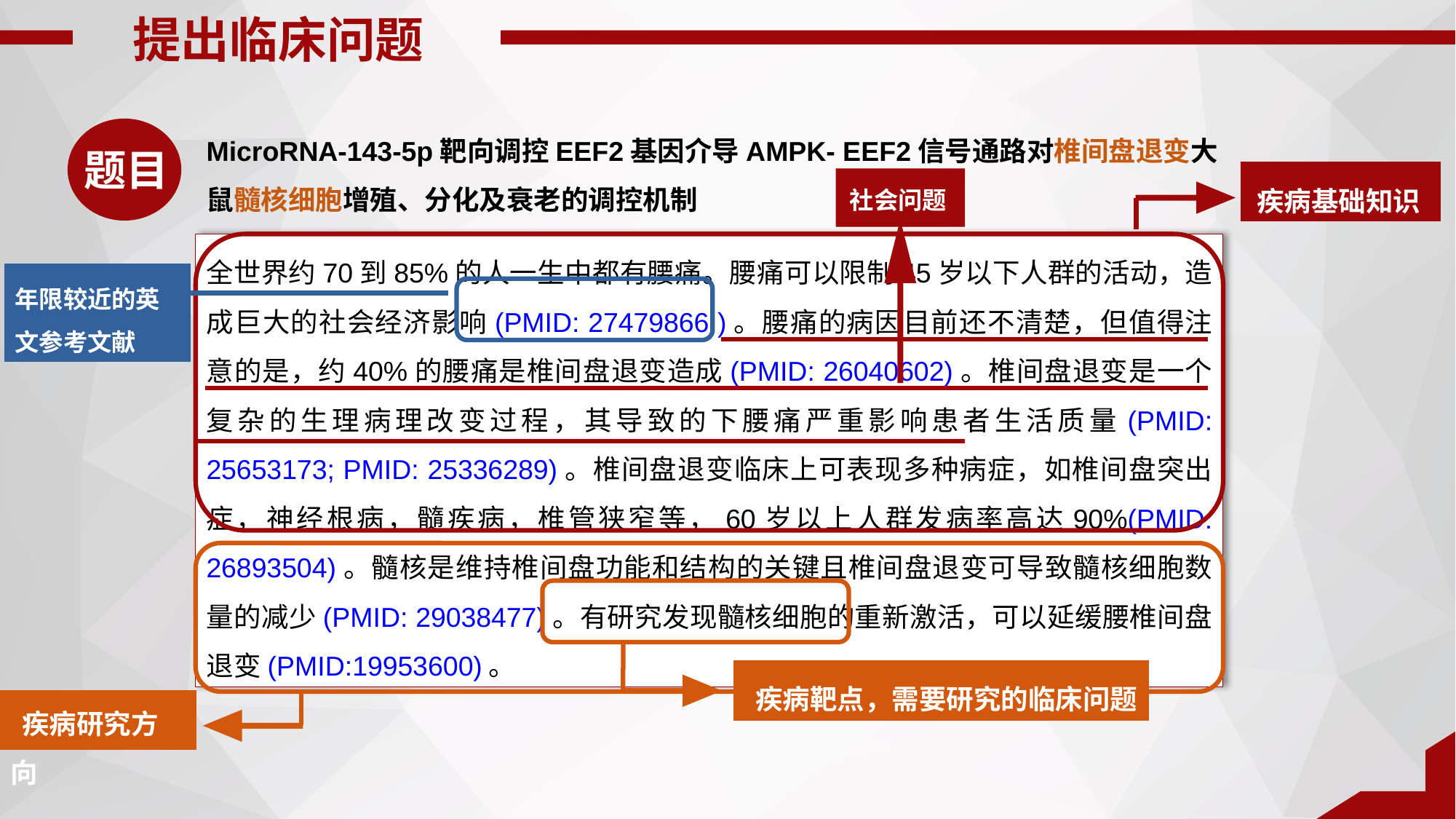

提出临床问题

MicroRNA-143-5p靶向调控EEF2基因介导AMPK- EEF2信号通路对椎间盘退变大鼠髓核细胞增殖、分化及衰老的调控机制

题目
 疾病基础知识

  社会问题

全世界约70到85%的人一生中都有腰痛。腰痛可以限制45岁以下人群的活动，造成巨大的社会经济影响(PMID: 27479866 )。腰痛的病因目前还不清楚，但值得注意的是，约40%的腰痛是椎间盘退变造成(PMID: 26040602)。椎间盘退变是一个复杂的生理病理改变过程，其导致的下腰痛严重影响患者生活质量(PMID: 25653173; PMID: 25336289)。椎间盘退变临床上可表现多种病症，如椎间盘突出症，神经根病，髓疾病，椎管狭窄等，60岁以上人群发病率高达90%(PMID: 26893504)。髓核是维持椎间盘功能和结构的关键且椎间盘退变可导致髓核细胞数量的减少(PMID: 29038477)。有研究发现髓核细胞的重新激活，可以延缓腰椎间盘退变(PMID:19953600)。

年限较近的英文参考文献

 疾病靶点，需要研究的临床问题

 疾病研究方向